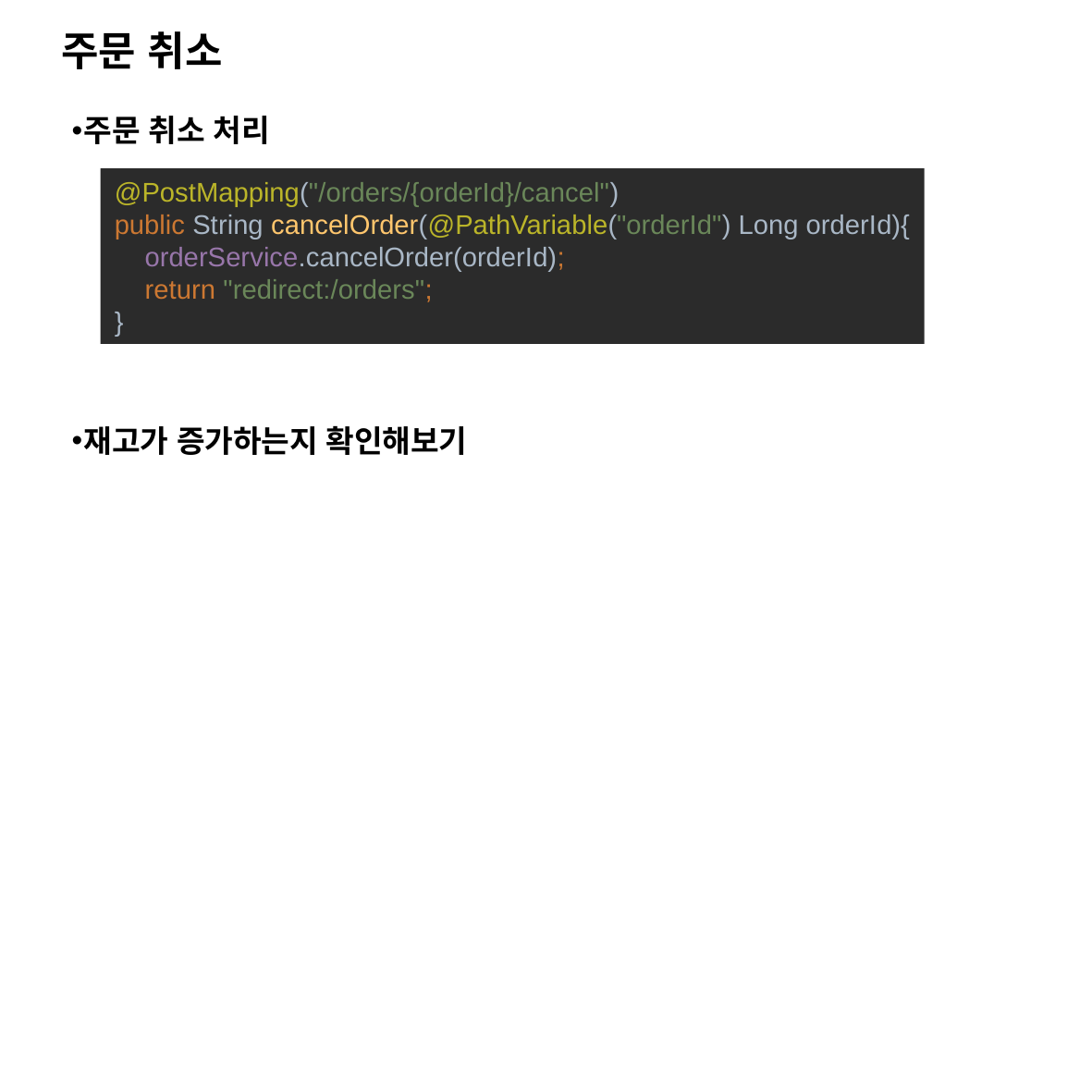

# 주문 취소
주문 취소 처리

재고가 증가하는지 확인해보기

@PostMapping("/orders/{orderId}/cancel")
public String cancelOrder(@PathVariable("orderId") Long orderId){
    orderService.cancelOrder(orderId);
    return "redirect:/orders";
}